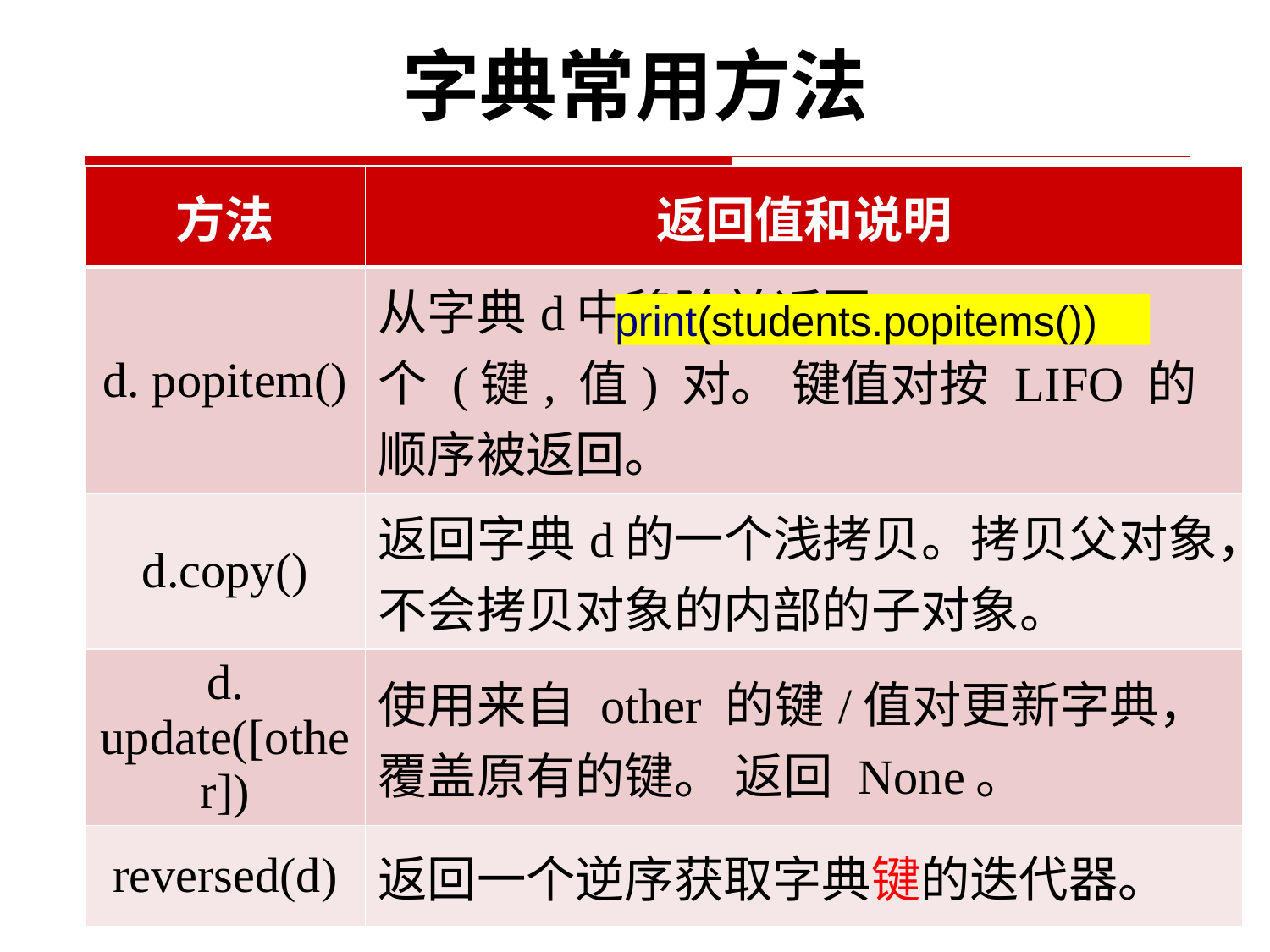

# 字典常用方法
| 方法 | 返回值和说明 |
| --- | --- |
| d. popitem() | 从字典d中移除并返回一个 (键, 值) 对。 键值对按 LIFO 的顺序被返回。 |
| d.copy() | 返回字典d的一个浅拷贝。拷贝父对象，不会拷贝对象的内部的子对象。 |
| d. update([other]) | 使用来自 other 的键/值对更新字典，覆盖原有的键。 返回 None。 |
| reversed(d) | 返回一个逆序获取字典键的迭代器。 |
print(students.popitems())
25